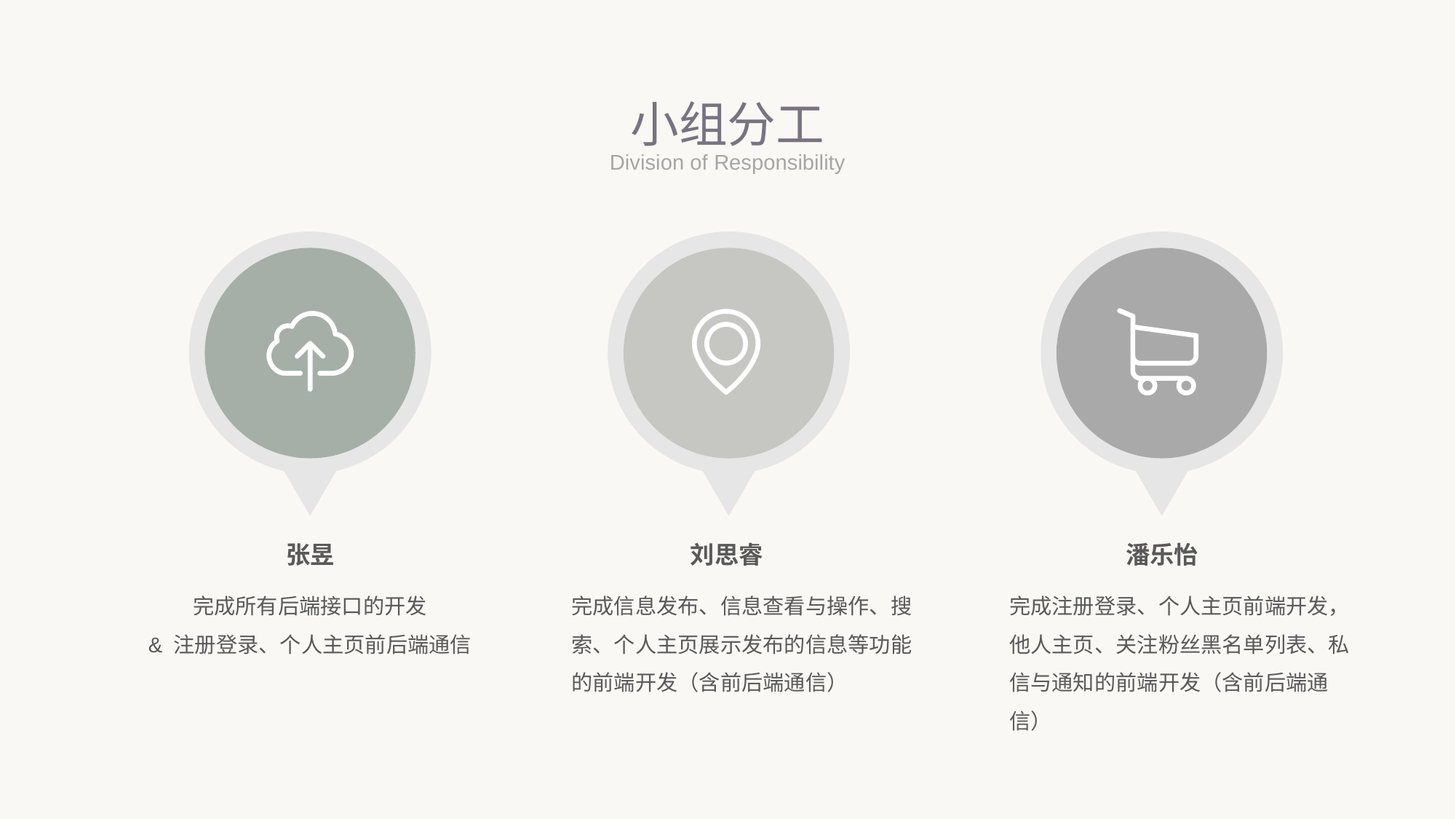

小组分工
Division of Responsibility

张昱
完成所有后端接口的开发
& 注册登录、个人主页前后端通信

潘乐怡
完成注册登录、个人主页前端开发，他人主页、关注粉丝黑名单列表、私信与通知的前端开发（含前后端通信）

刘思睿
完成信息发布、信息查看与操作、搜索、个人主页展示发布的信息等功能的前端开发（含前后端通信）